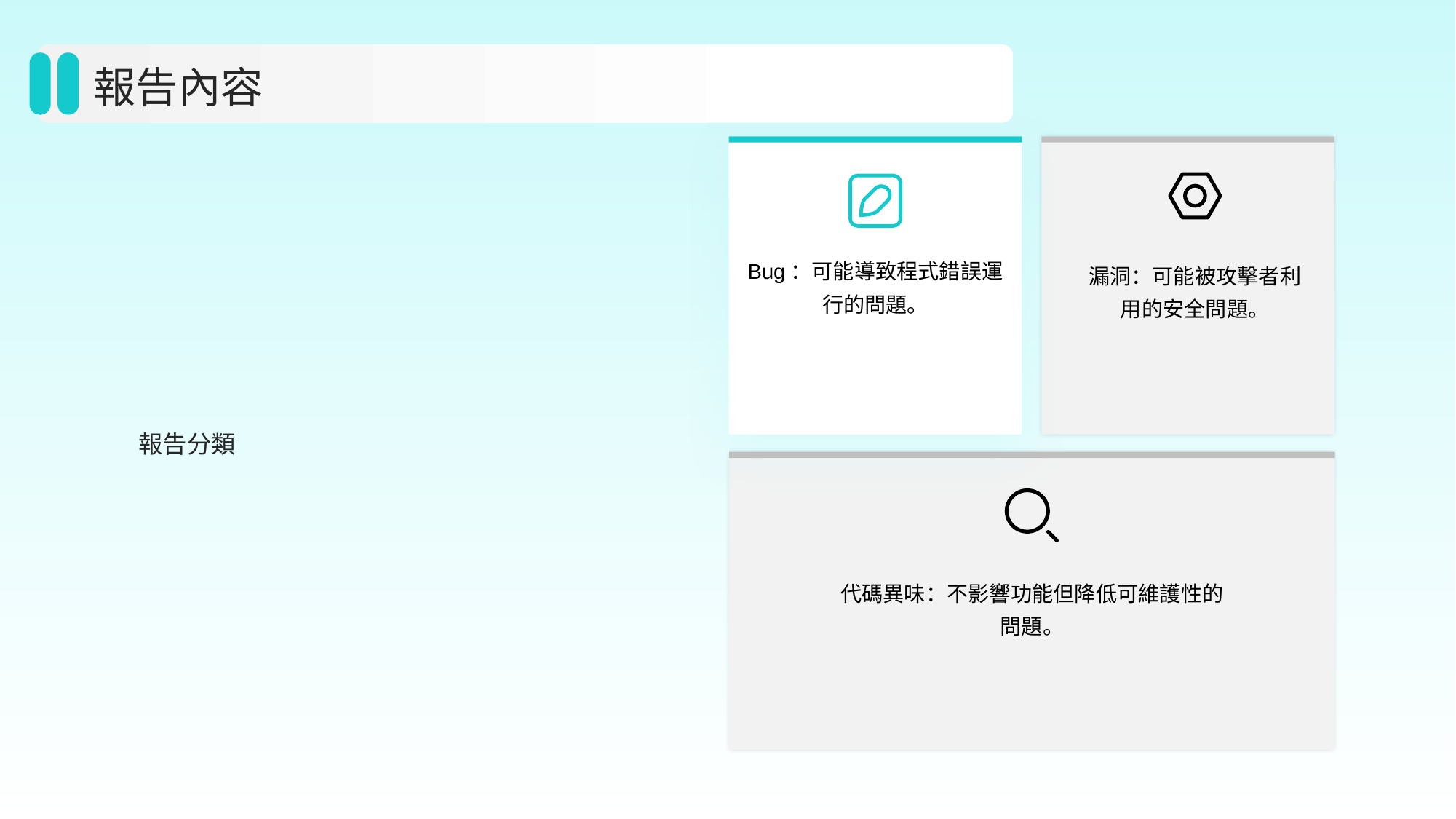

報告內容

報告分類
Bug：可能導致程式錯誤運行的問題。
漏洞：可能被攻擊者利用的安全問題。

代碼異味：不影響功能但降低可維護性的問題。